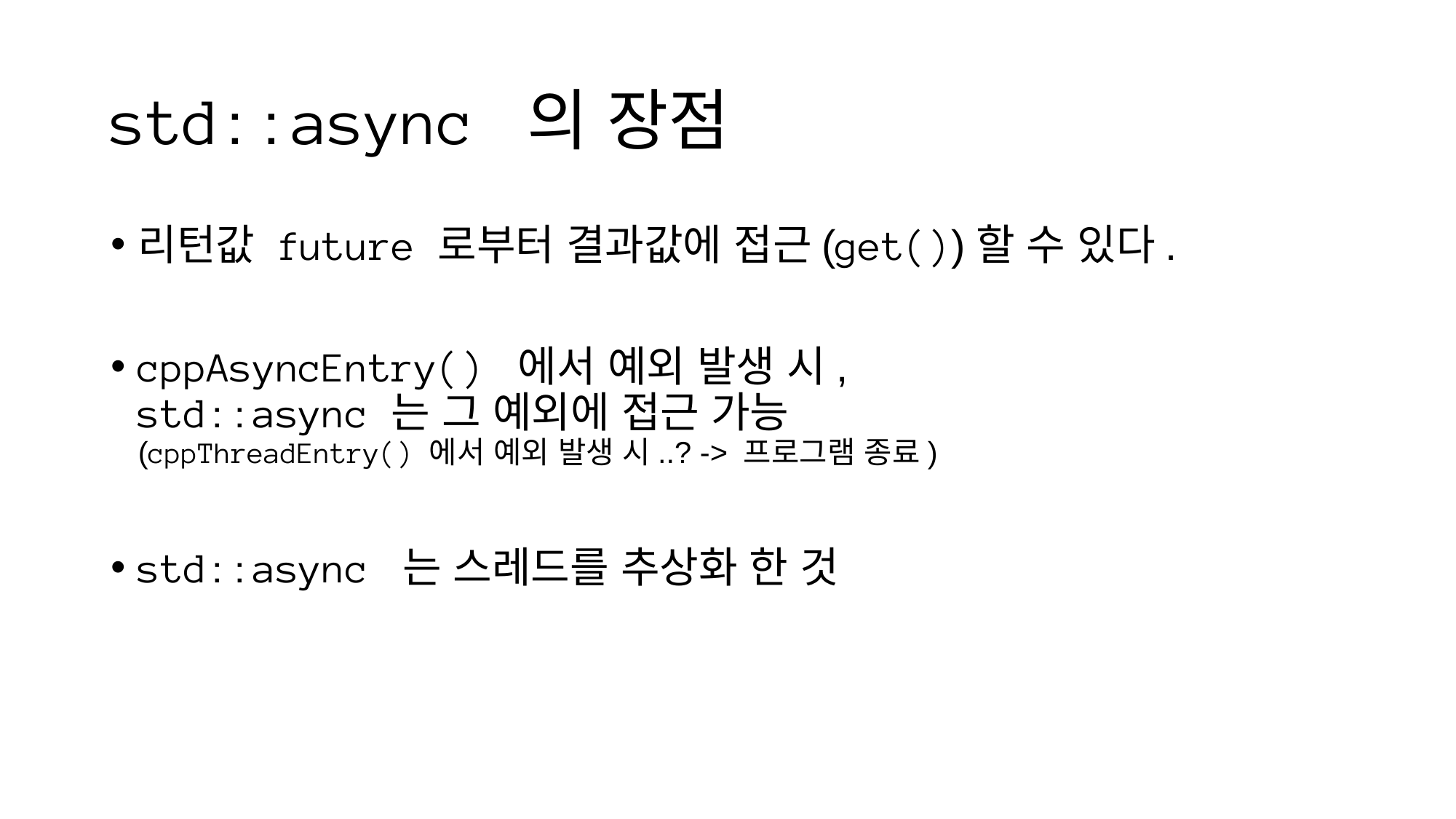

# std::async 의 장점
리턴값 future 로부터 결과값에 접근(get())할 수 있다.

cppAsyncEntry() 에서 예외 발생 시,
std::async 는 그 예외에 접근 가능
(cppThreadEntry() 에서 예외 발생 시..? -> 프로그램 종료)

std::async 는 스레드를 추상화 한 것